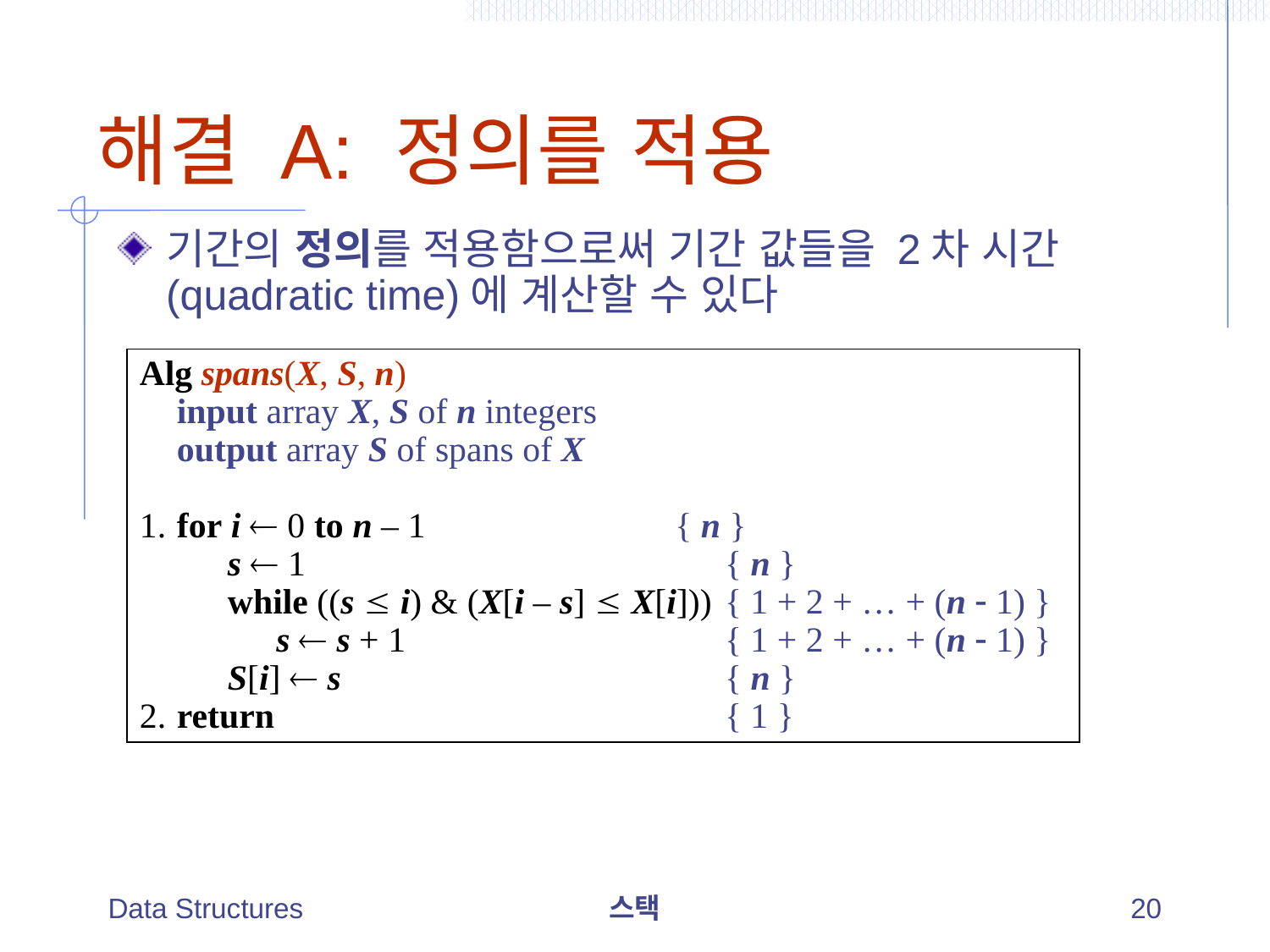

# 해결 A: 정의를 적용
기간의 정의를 적용함으로써 기간 값들을 2차 시간(quadratic time)에 계산할 수 있다
Alg spans(X, S, n)
	input array X, S of n integers
	output array S of spans of X

1.	for i ← 0 to n – 1						{ n }
		s ← 1									{ n }
		while ((s ≤ i) & (X[i – s] ≤ X[i]))	{ 1 + 2 + … + (n − 1) }
			s ← s + 1							{ 1 + 2 + … + (n − 1) }
		S[i] ← s		 	   					{ n }
2.	return										{ 1 }
Data Structures
스택
20